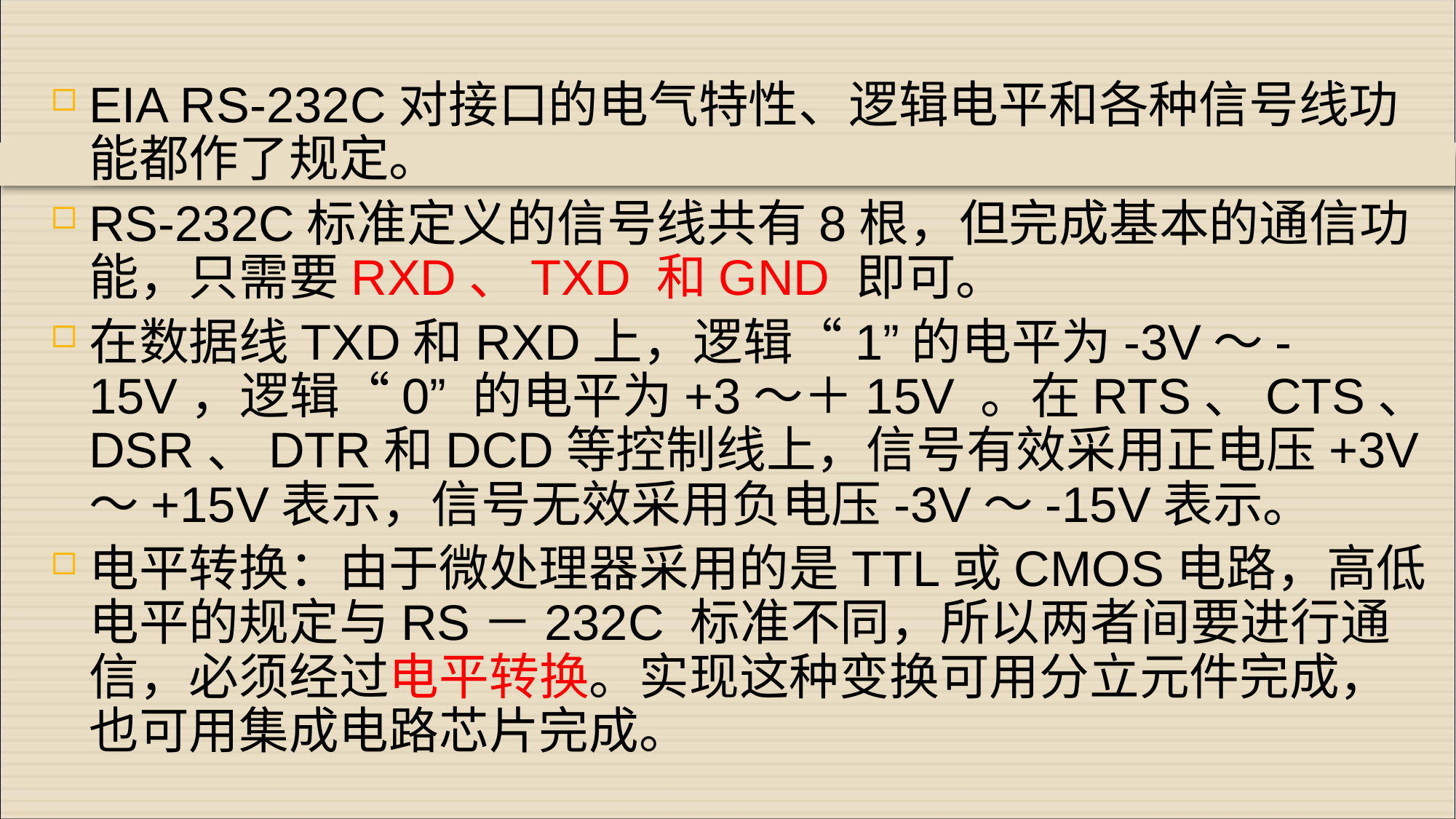

EIA RS-232C对接口的电气特性、逻辑电平和各种信号线功能都作了规定。
RS-232C标准定义的信号线共有8根，但完成基本的通信功能，只需要RXD、TXD 和GND 即可。
在数据线TXD和RXD上，逻辑“1”的电平为-3V～-15V，逻辑“0” 的电平为+3～＋15V 。在RTS、CTS、DSR、DTR和DCD等控制线上，信号有效采用正电压+3V～+15V表示，信号无效采用负电压-3V～-15V表示。
电平转换：由于微处理器采用的是TTL或CMOS电路，高低电平的规定与RS－232C 标准不同，所以两者间要进行通信，必须经过电平转换。实现这种变换可用分立元件完成，也可用集成电路芯片完成。